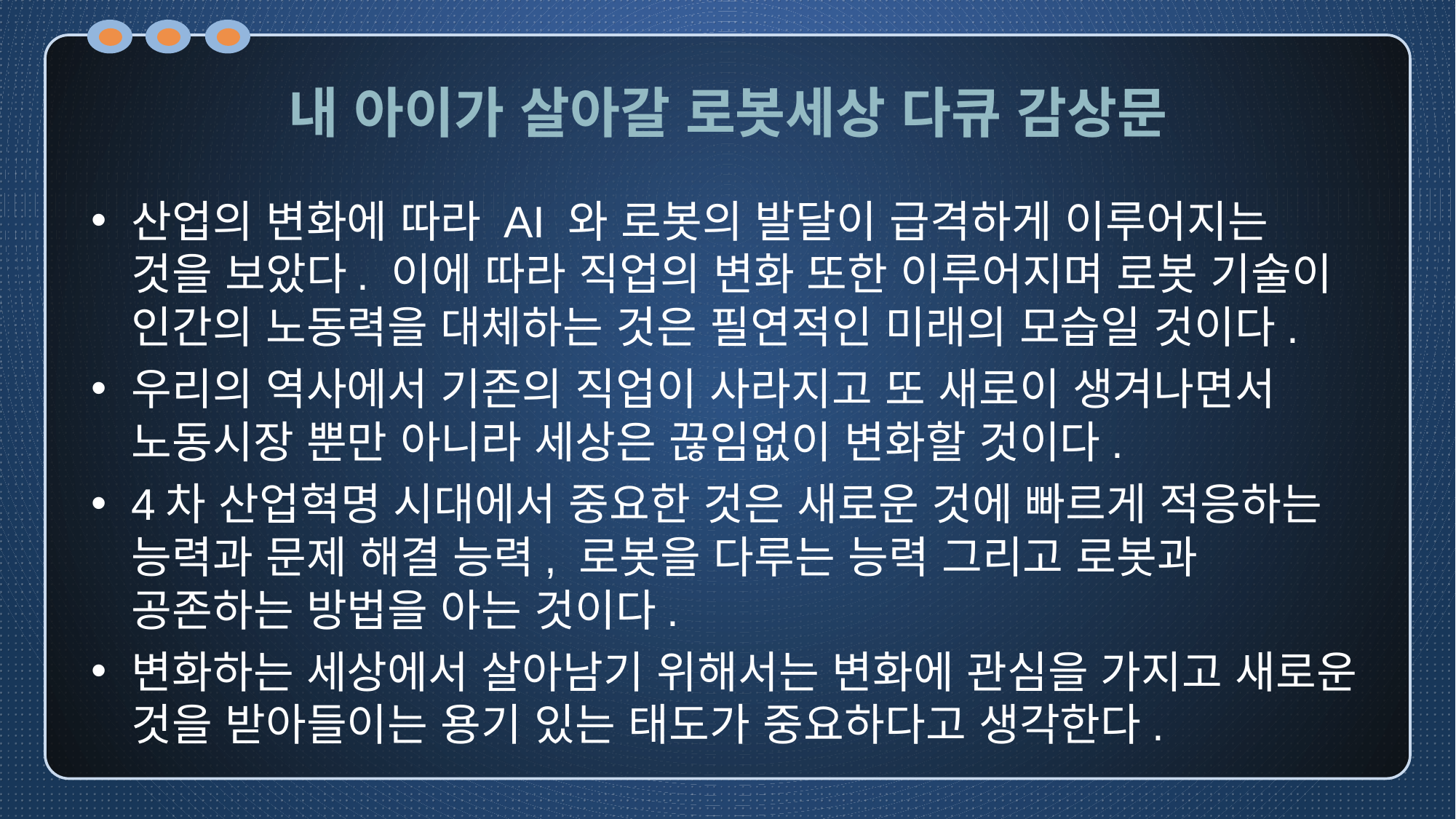

# 내 아이가 살아갈 로봇세상 다큐 감상문
산업의 변화에 따라 AI 와 로봇의 발달이 급격하게 이루어지는 것을 보았다. 이에 따라 직업의 변화 또한 이루어지며 로봇 기술이 인간의 노동력을 대체하는 것은 필연적인 미래의 모습일 것이다.
우리의 역사에서 기존의 직업이 사라지고 또 새로이 생겨나면서 노동시장 뿐만 아니라 세상은 끊임없이 변화할 것이다.
4차 산업혁명 시대에서 중요한 것은 새로운 것에 빠르게 적응하는 능력과 문제 해결 능력, 로봇을 다루는 능력 그리고 로봇과 공존하는 방법을 아는 것이다.
변화하는 세상에서 살아남기 위해서는 변화에 관심을 가지고 새로운 것을 받아들이는 용기 있는 태도가 중요하다고 생각한다.